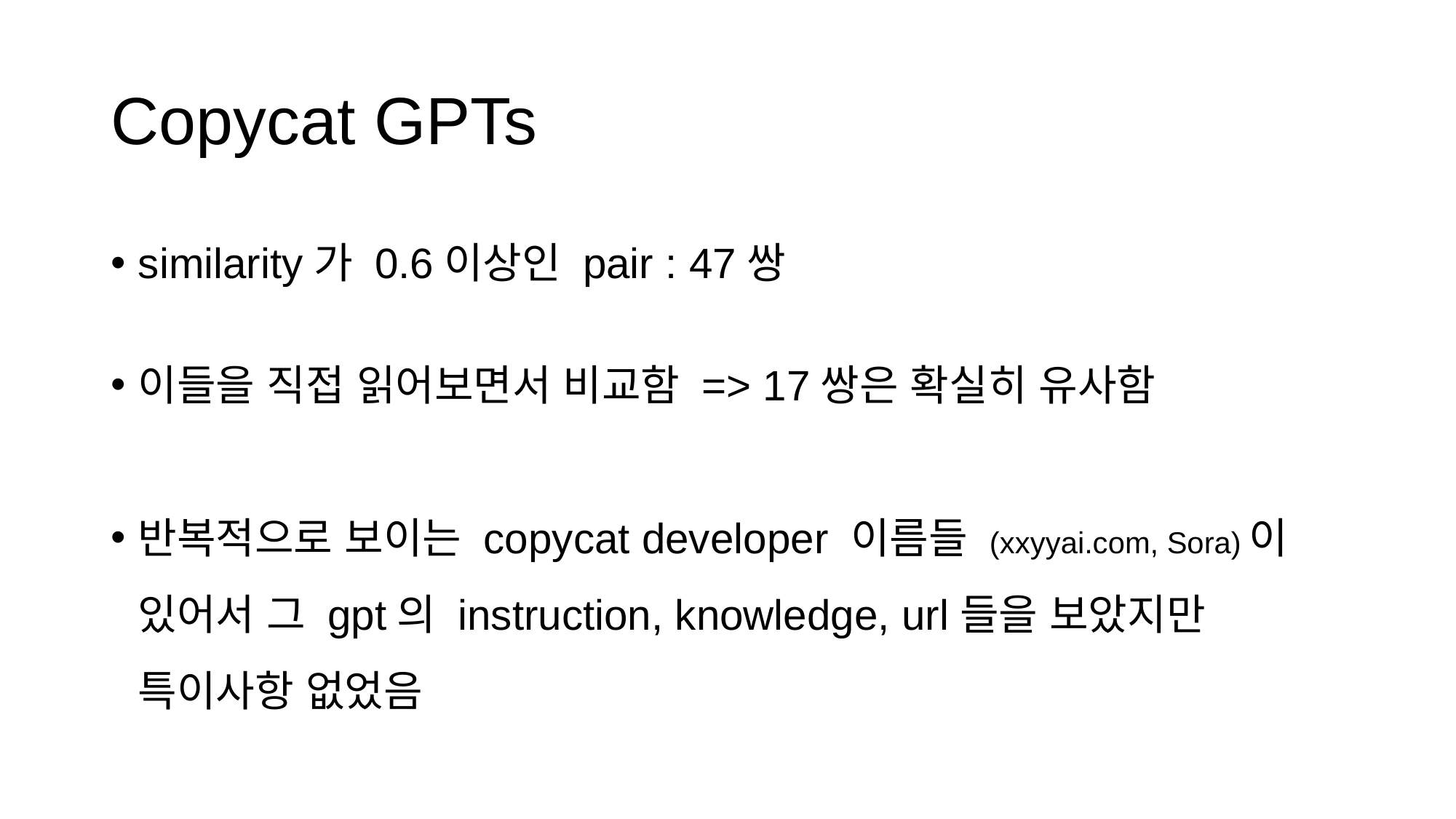

# Copycat GPTs
similarity가 0.6이상인 pair : 47쌍

이들을 직접 읽어보면서 비교함 => 17쌍은 확실히 유사함

반복적으로 보이는 copycat developer 이름들 (xxyyai.com, Sora)이 있어서 그 gpt의 instruction, knowledge, url들을 보았지만 특이사항 없었음